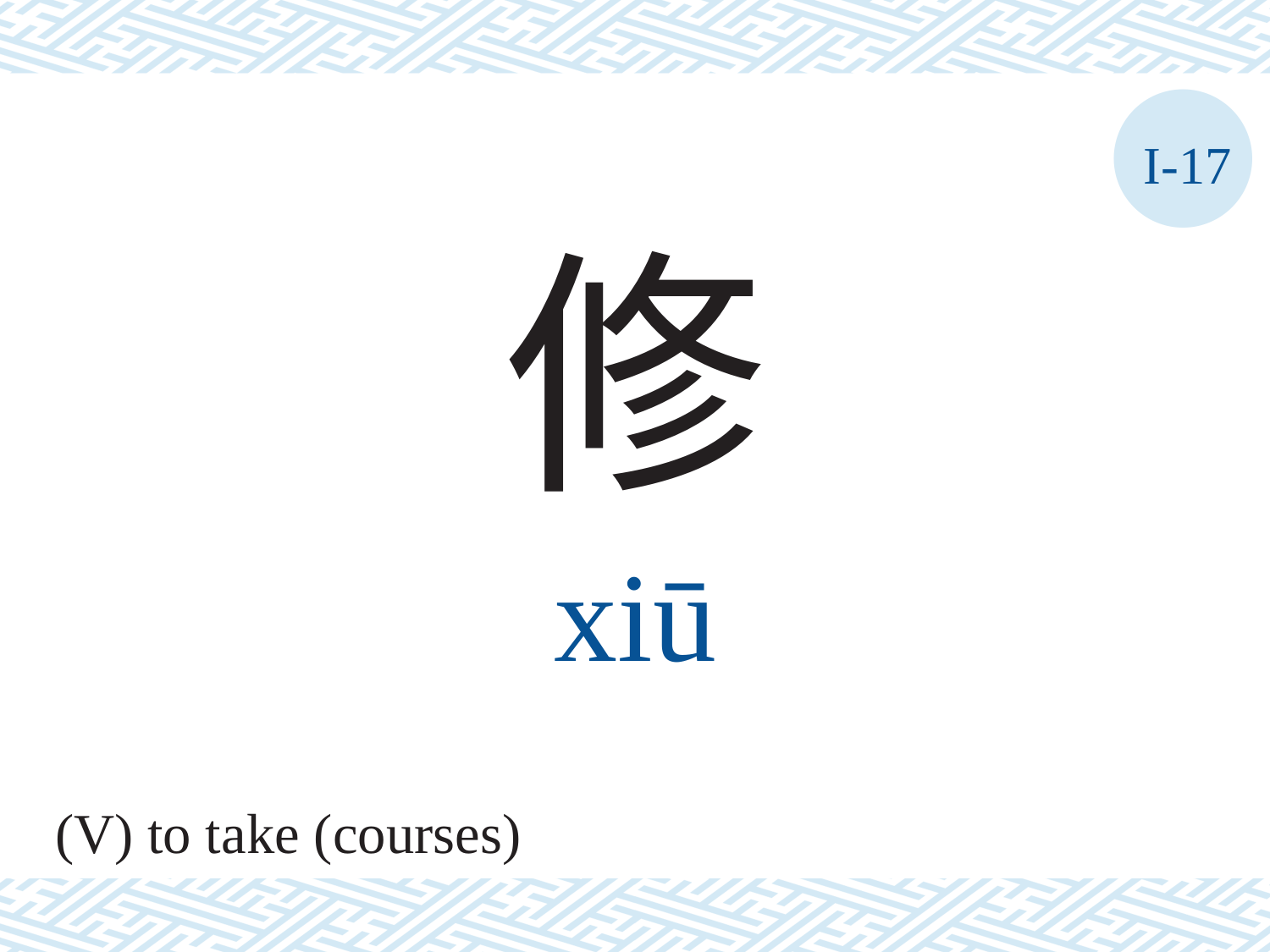

I-17
修
xiū
(V) to take (courses)